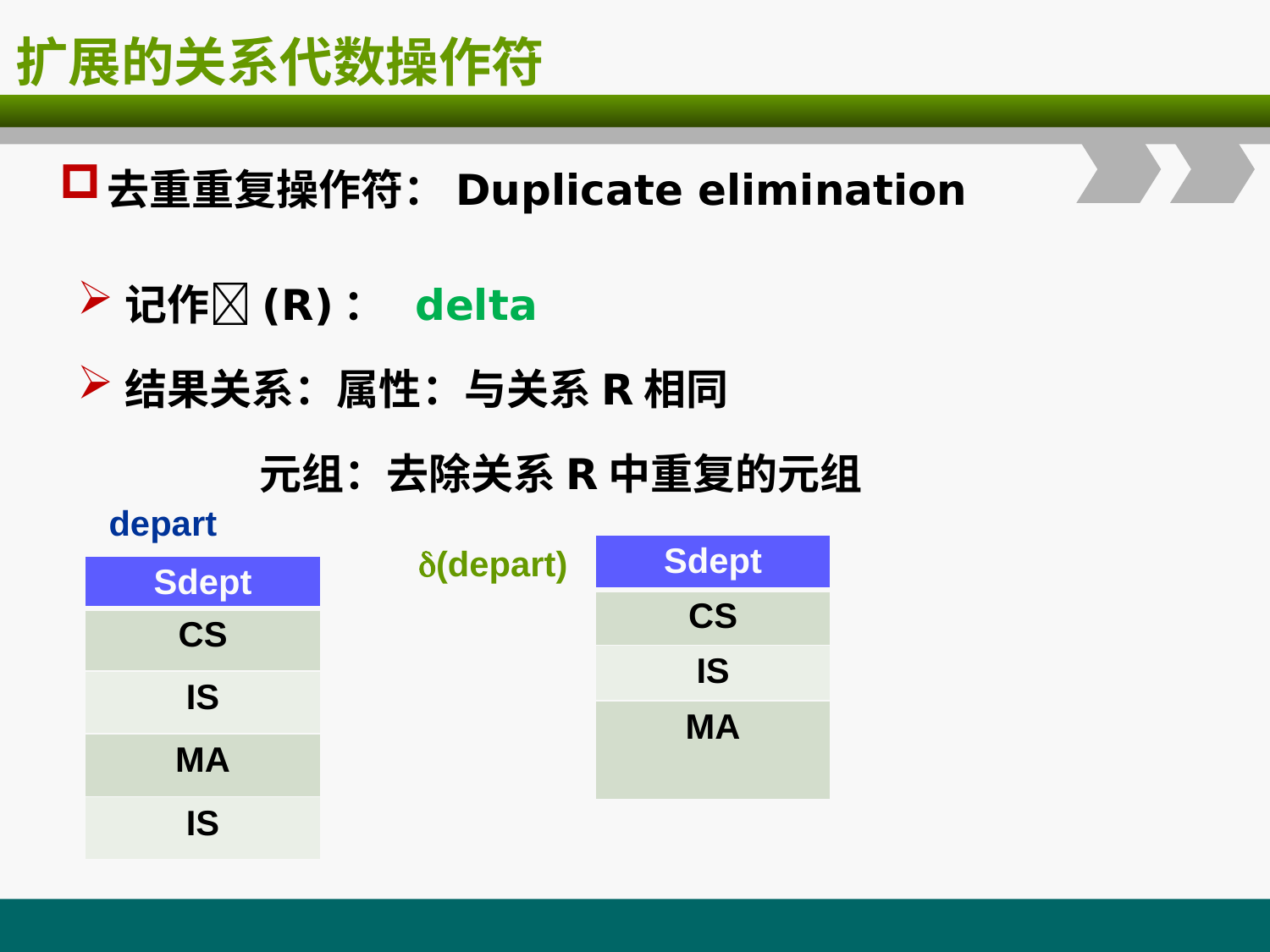

# 扩展的关系代数操作符
去重重复操作符：Duplicate elimination
记作δ(R)：  delta
结果关系：属性：与关系R相同
                  元组：去除关系R中重复的元组
depart
δ(depart)
| Sdept |
| --- |
| CS |
| IS |
| MA |
| Sdept |
| --- |
| CS |
| IS |
| MA |
| IS |